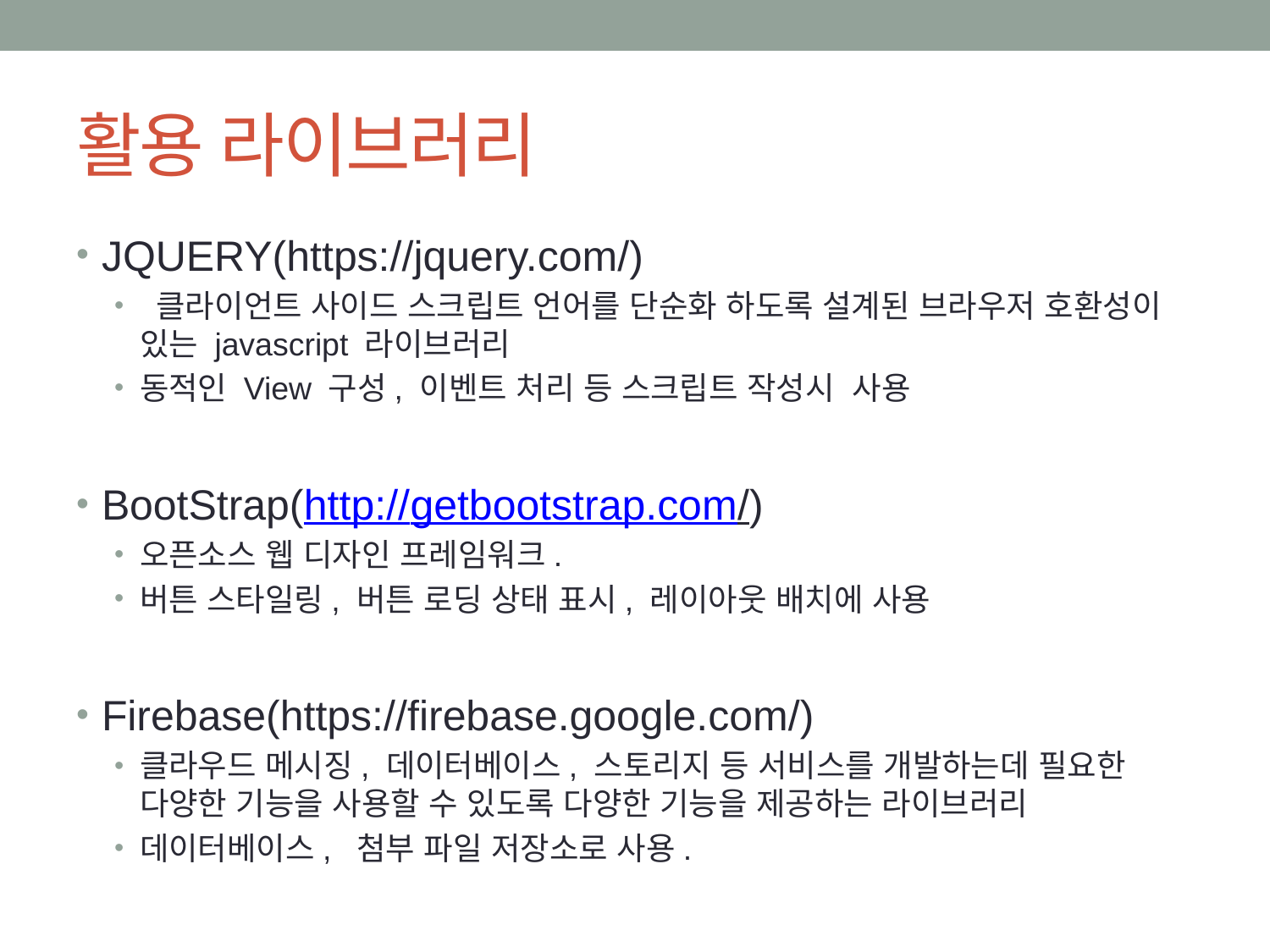

# 활용 라이브러리
JQUERY(https://jquery.com/)
 클라이언트 사이드 스크립트 언어를 단순화 하도록 설계된 브라우저 호환성이 있는 javascript 라이브러리
동적인 View 구성, 이벤트 처리 등 스크립트 작성시  사용

BootStrap(http://getbootstrap.com/)
오픈소스 웹 디자인 프레임워크.
버튼 스타일링, 버튼 로딩 상태 표시, 레이아웃 배치에 사용

Firebase(https://firebase.google.com/)
클라우드 메시징, 데이터베이스, 스토리지 등 서비스를 개발하는데 필요한 다양한 기능을 사용할 수 있도록 다양한 기능을 제공하는 라이브러리
데이터베이스,  첨부 파일 저장소로 사용.